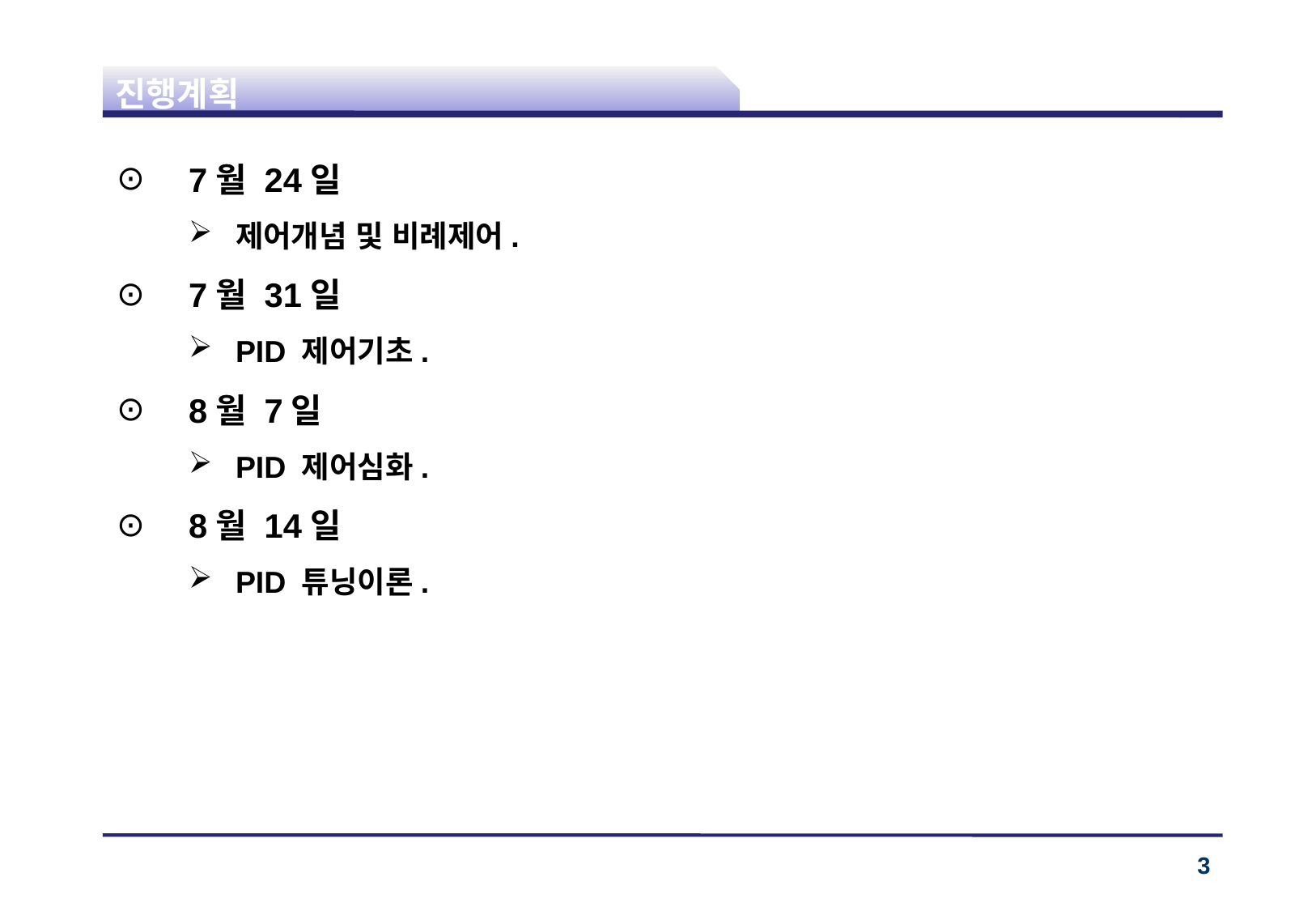

# 진행계획
7월 24일
제어개념 및 비례제어.
7월 31일
PID 제어기초.
8월 7일
PID 제어심화.
8월 14일
PID 튜닝이론.